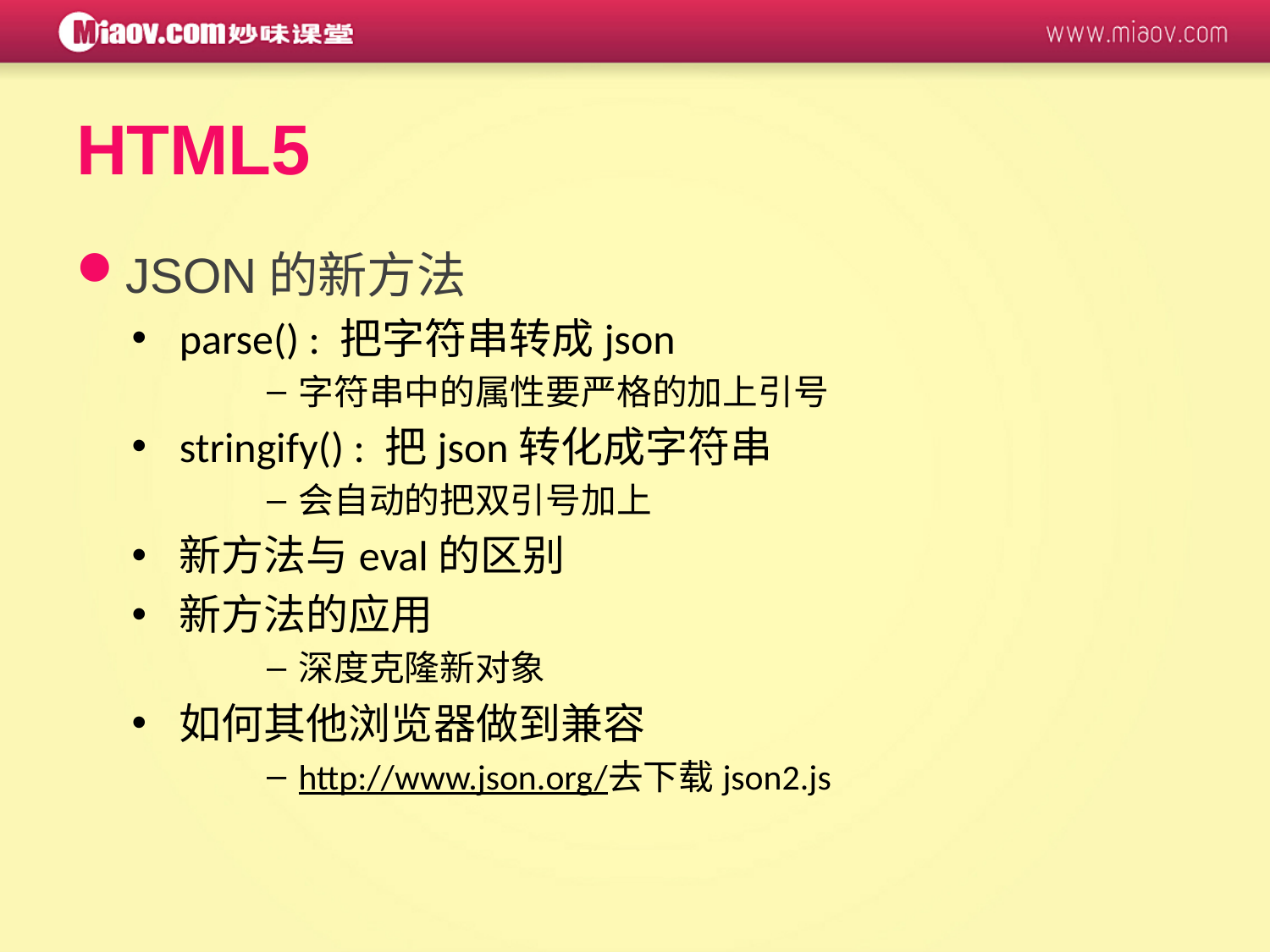

HTML5
JSON的新方法
parse() : 把字符串转成json
字符串中的属性要严格的加上引号
stringify() : 把json转化成字符串
会自动的把双引号加上
新方法与eval的区别
新方法的应用
深度克隆新对象
如何其他浏览器做到兼容
http://www.json.org/去下载json2.js